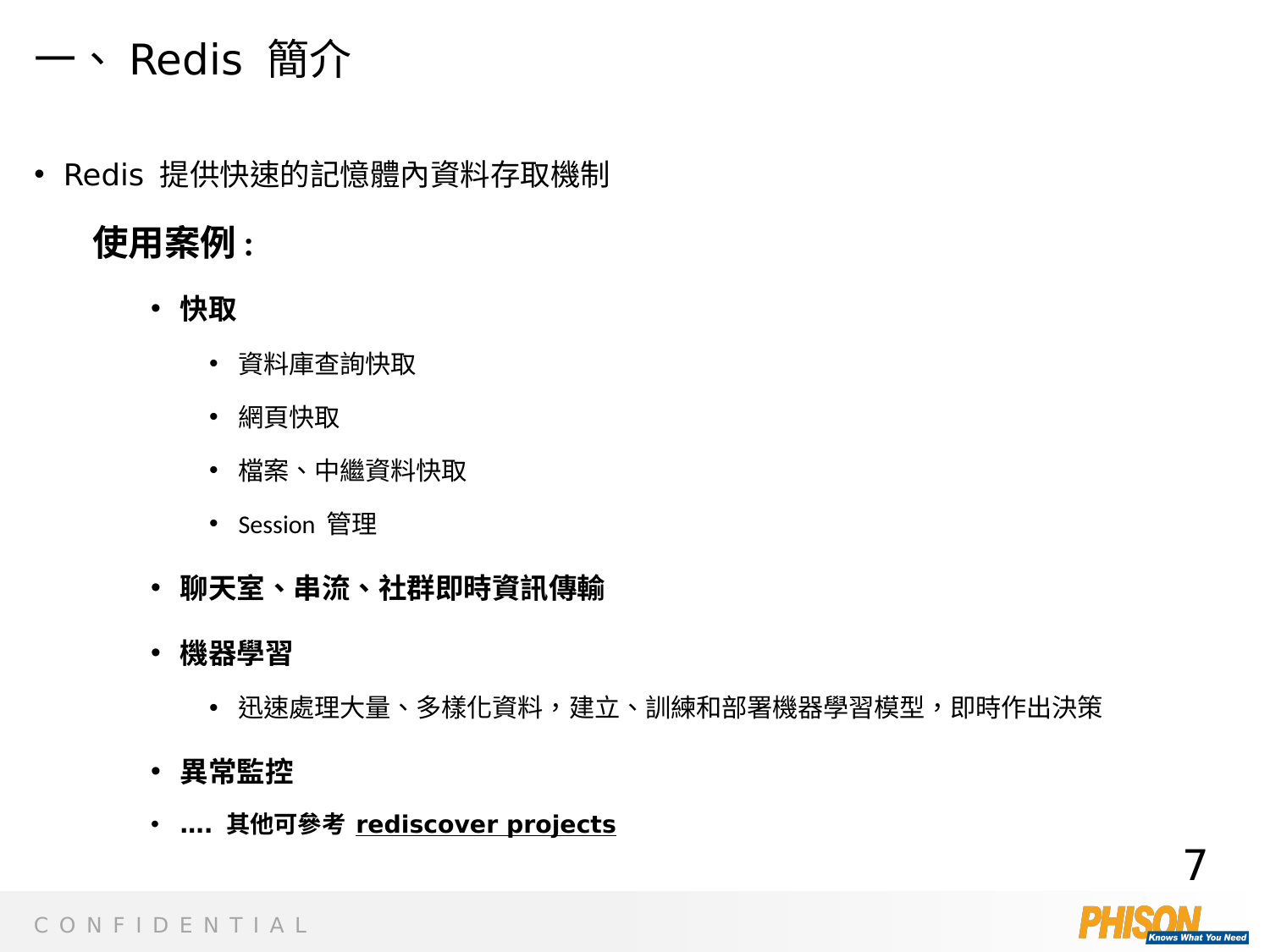

# 一、Redis 簡介
Redis 提供快速的記憶體內資料存取機制
使用案例:
快取
資料庫查詢快取
網頁快取
檔案、中繼資料快取
Session 管理
聊天室、串流、社群即時資訊傳輸
機器學習
迅速處理大量、多樣化資料，建立、訓練和部署機器學習模型，即時作出決策
異常監控
…. 其他可參考 rediscover projects

7